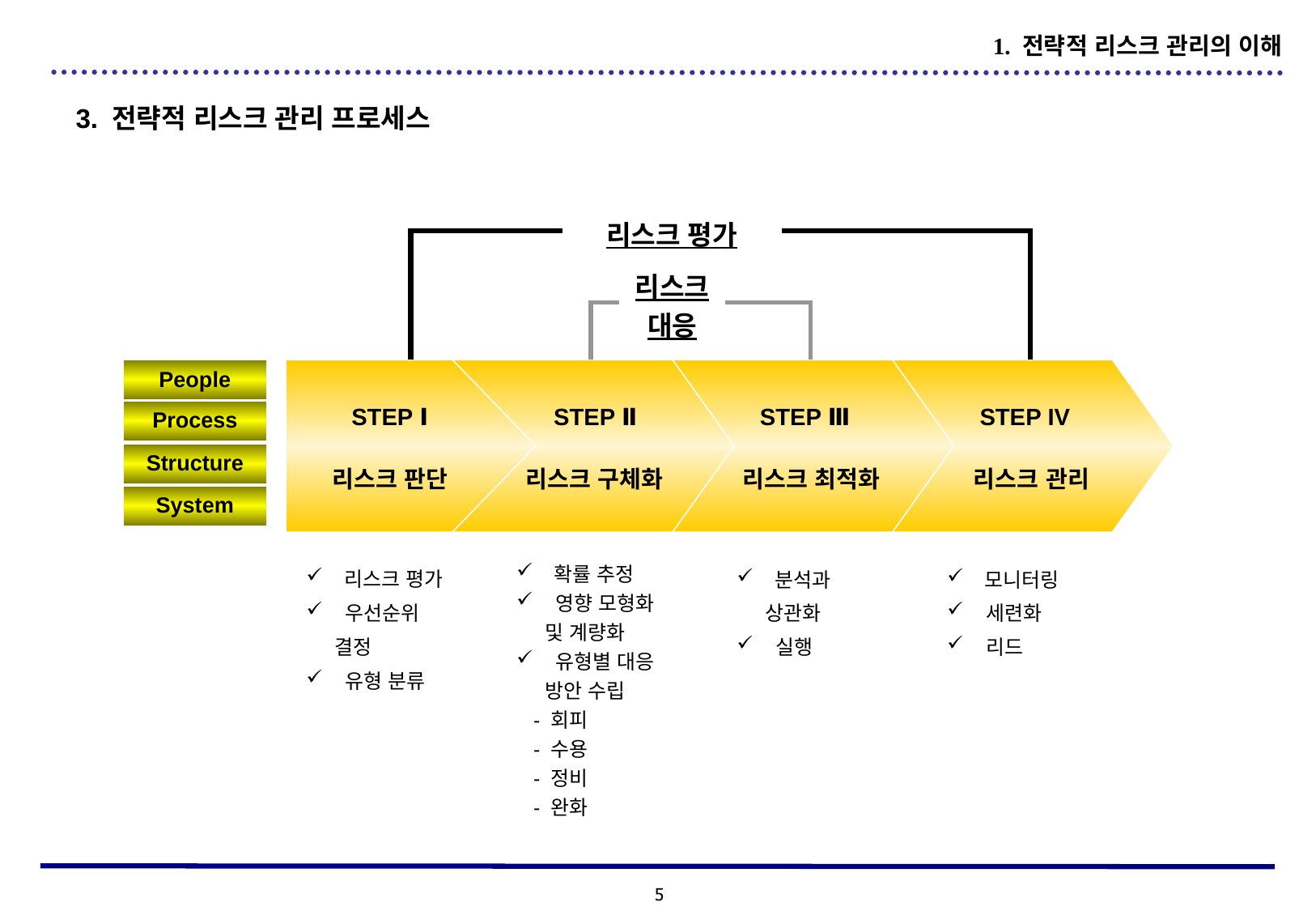

1. 전략적 리스크 관리의 이해
3. 전략적 리스크 관리 프로세스
리스크 평가
리스크 대응
People
Process
Structure
System
STEP Ⅰ

리스크 판단
      STEP Ⅱ

      리스크 구체화
   STEP Ⅲ

     리스크 최적화
   STEP IV

     리스크 관리
 리스크 평가
 우선순위 결정
 유형 분류
 확률 추정
 영향 모형화 및 계량화
 유형별 대응 방안 수립
   - 회피
   - 수용
   - 정비
   - 완화
 분석과 상관화
 실행
 모니터링
 세련화
 리드